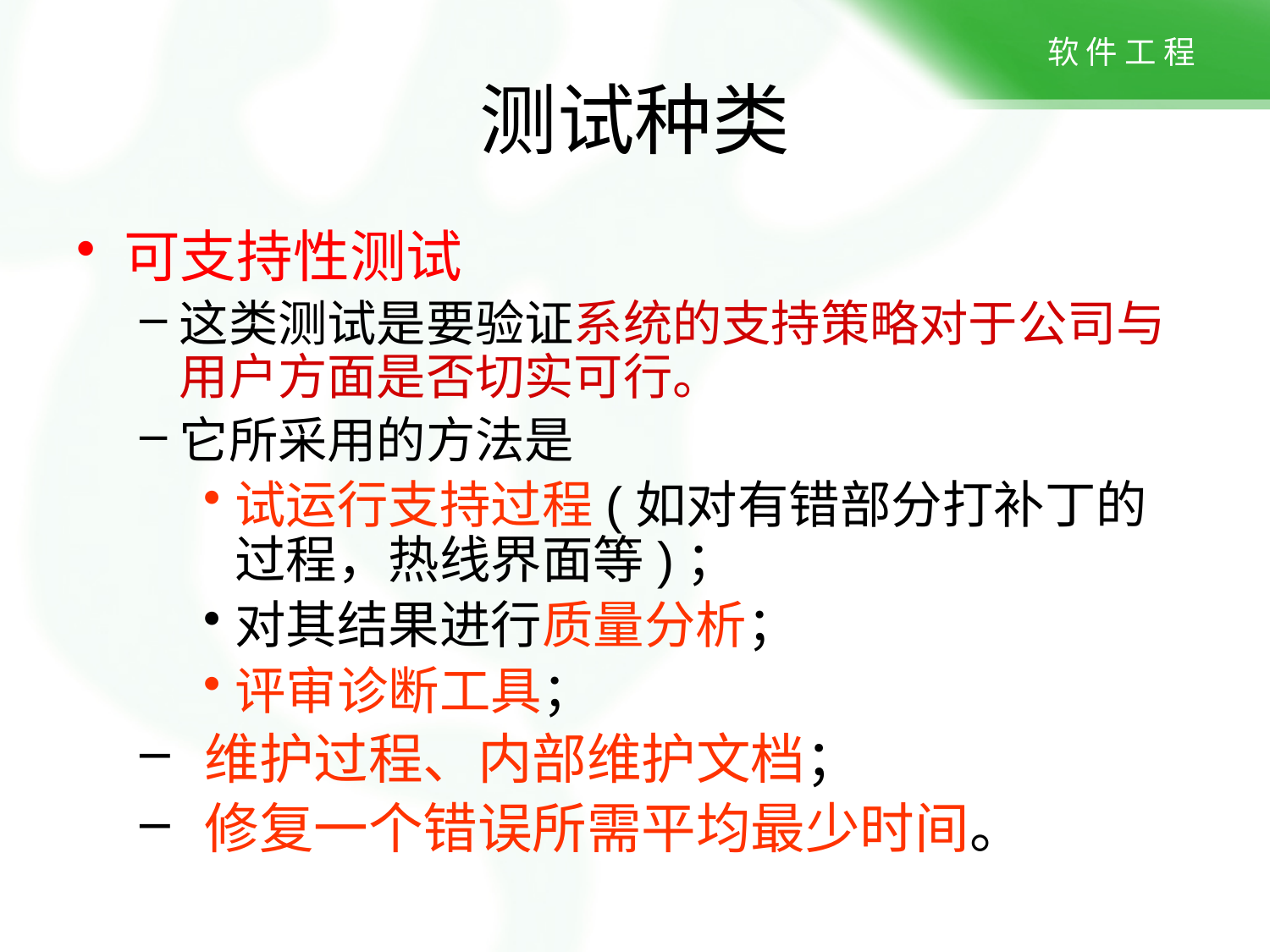

# 测试种类
可支持性测试
这类测试是要验证系统的支持策略对于公司与用户方面是否切实可行。
它所采用的方法是
试运行支持过程(如对有错部分打补丁的过程，热线界面等)；
对其结果进行质量分析；
评审诊断工具；
 维护过程、内部维护文档；
 修复一个错误所需平均最少时间。